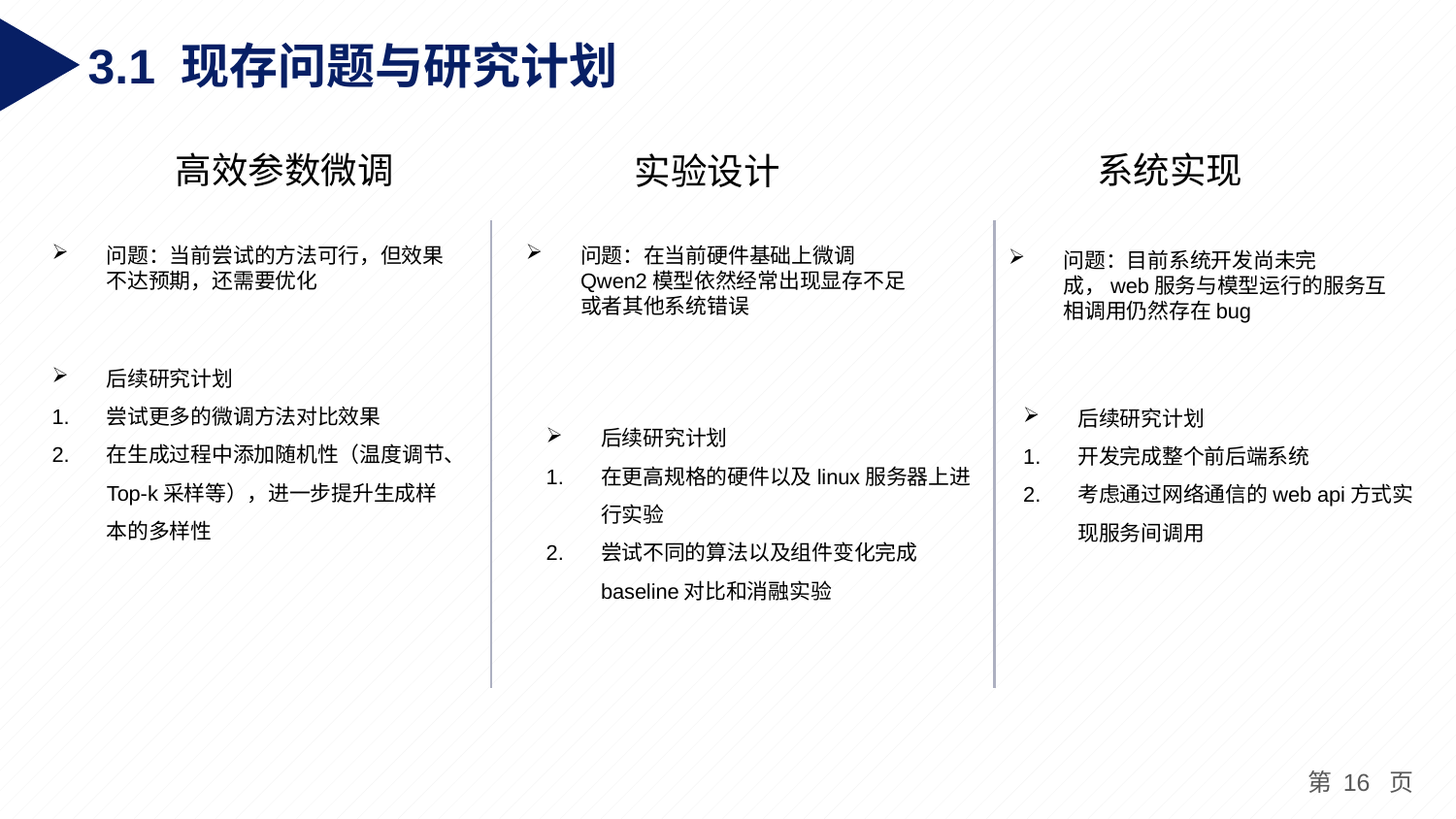

3.1 现存问题与研究计划
高效参数微调
系统实现
实验设计
问题：当前尝试的方法可行，但效果不达预期，还需要优化
问题：在当前硬件基础上微调Qwen2模型依然经常出现显存不足或者其他系统错误
问题：目前系统开发尚未完成，web服务与模型运行的服务互相调用仍然存在bug
后续研究计划
尝试更多的微调方法对比效果
在生成过程中添加随机性（温度调节、Top-k采样等），进一步提升生成样本的多样性
后续研究计划
开发完成整个前后端系统
考虑通过网络通信的web api方式实现服务间调用
后续研究计划
在更高规格的硬件以及linux服务器上进行实验
尝试不同的算法以及组件变化完成baseline对比和消融实验